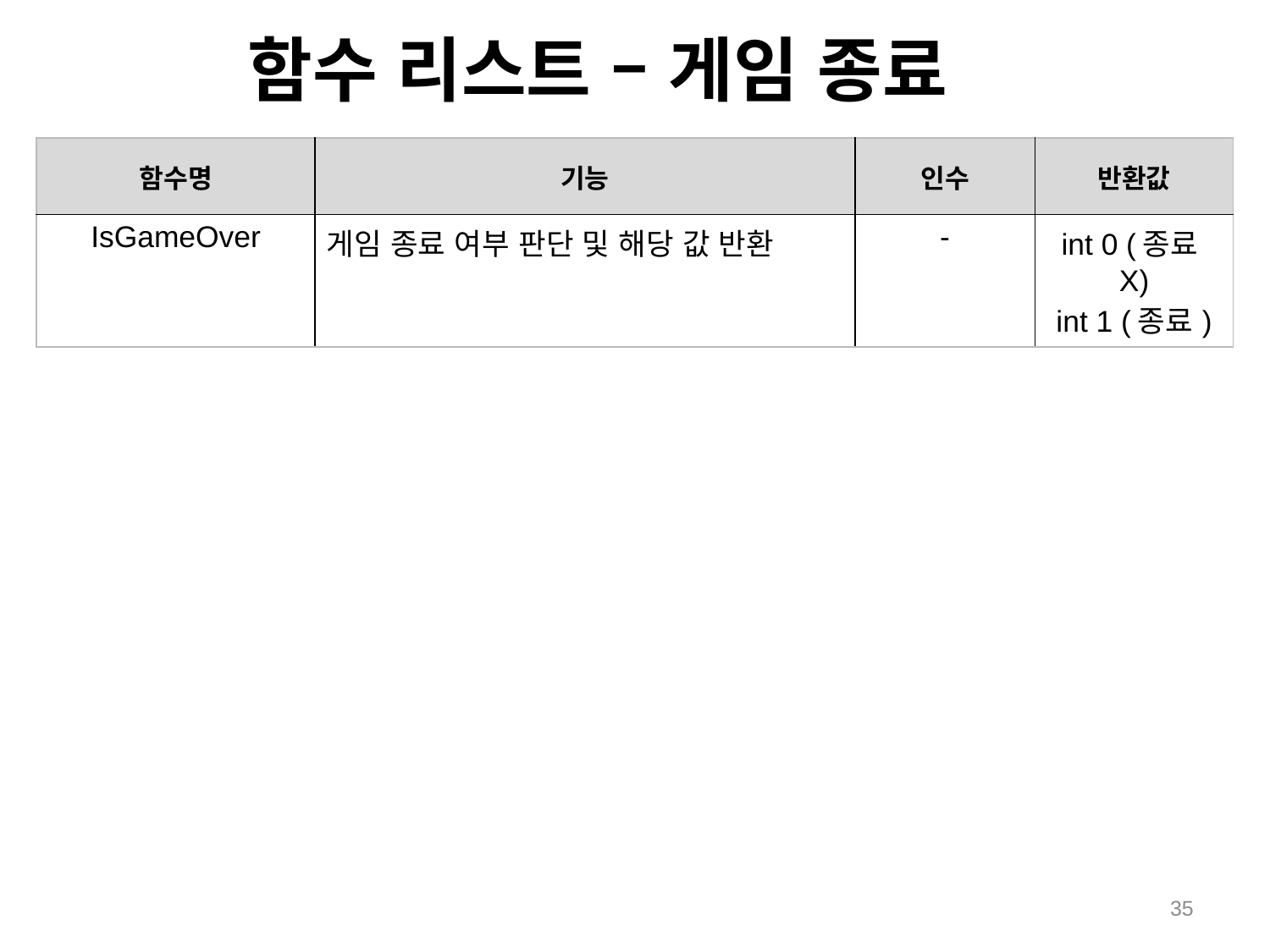

함수 리스트 – 게임 종료
| 함수명 | 기능 | 인수 | 반환값 |
| --- | --- | --- | --- |
| IsGameOver | 게임 종료 여부 판단 및 해당 값 반환 | - | int 0 (종료X) int 1 (종료) |
35